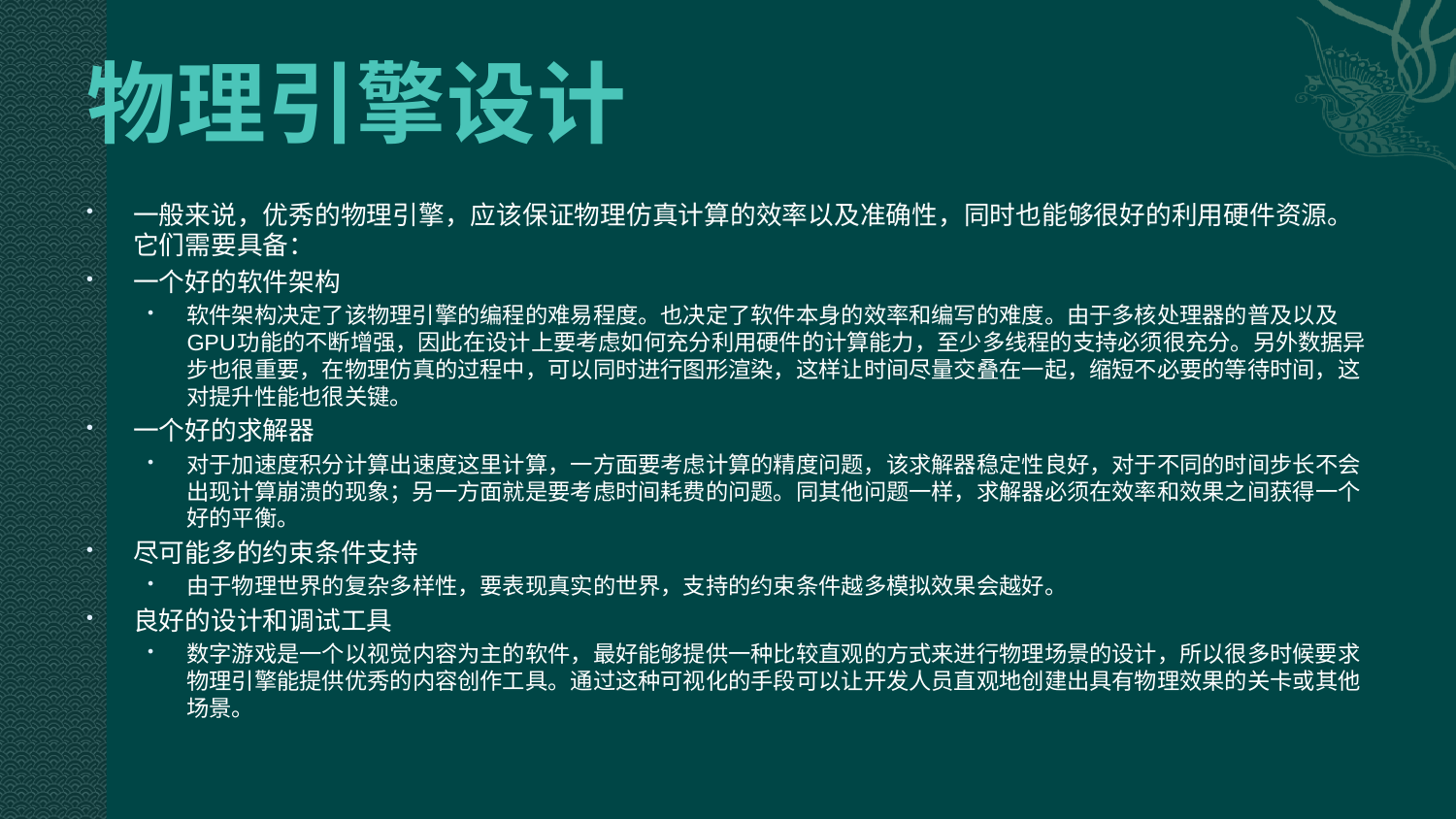

# 物理引擎设计
一般来说，优秀的物理引擎，应该保证物理仿真计算的效率以及准确性，同时也能够很好的利用硬件资源。它们需要具备：
一个好的软件架构
软件架构决定了该物理引擎的编程的难易程度。也决定了软件本身的效率和编写的难度。由于多核处理器的普及以及GPU功能的不断增强，因此在设计上要考虑如何充分利用硬件的计算能力，至少多线程的支持必须很充分。另外数据异步也很重要，在物理仿真的过程中，可以同时进行图形渲染，这样让时间尽量交叠在一起，缩短不必要的等待时间，这对提升性能也很关键。
一个好的求解器
对于加速度积分计算出速度这里计算，一方面要考虑计算的精度问题，该求解器稳定性良好，对于不同的时间步长不会出现计算崩溃的现象；另一方面就是要考虑时间耗费的问题。同其他问题一样，求解器必须在效率和效果之间获得一个好的平衡。
尽可能多的约束条件支持
由于物理世界的复杂多样性，要表现真实的世界，支持的约束条件越多模拟效果会越好。
良好的设计和调试工具
数字游戏是一个以视觉内容为主的软件，最好能够提供一种比较直观的方式来进行物理场景的设计，所以很多时候要求物理引擎能提供优秀的内容创作工具。通过这种可视化的手段可以让开发人员直观地创建出具有物理效果的关卡或其他场景。